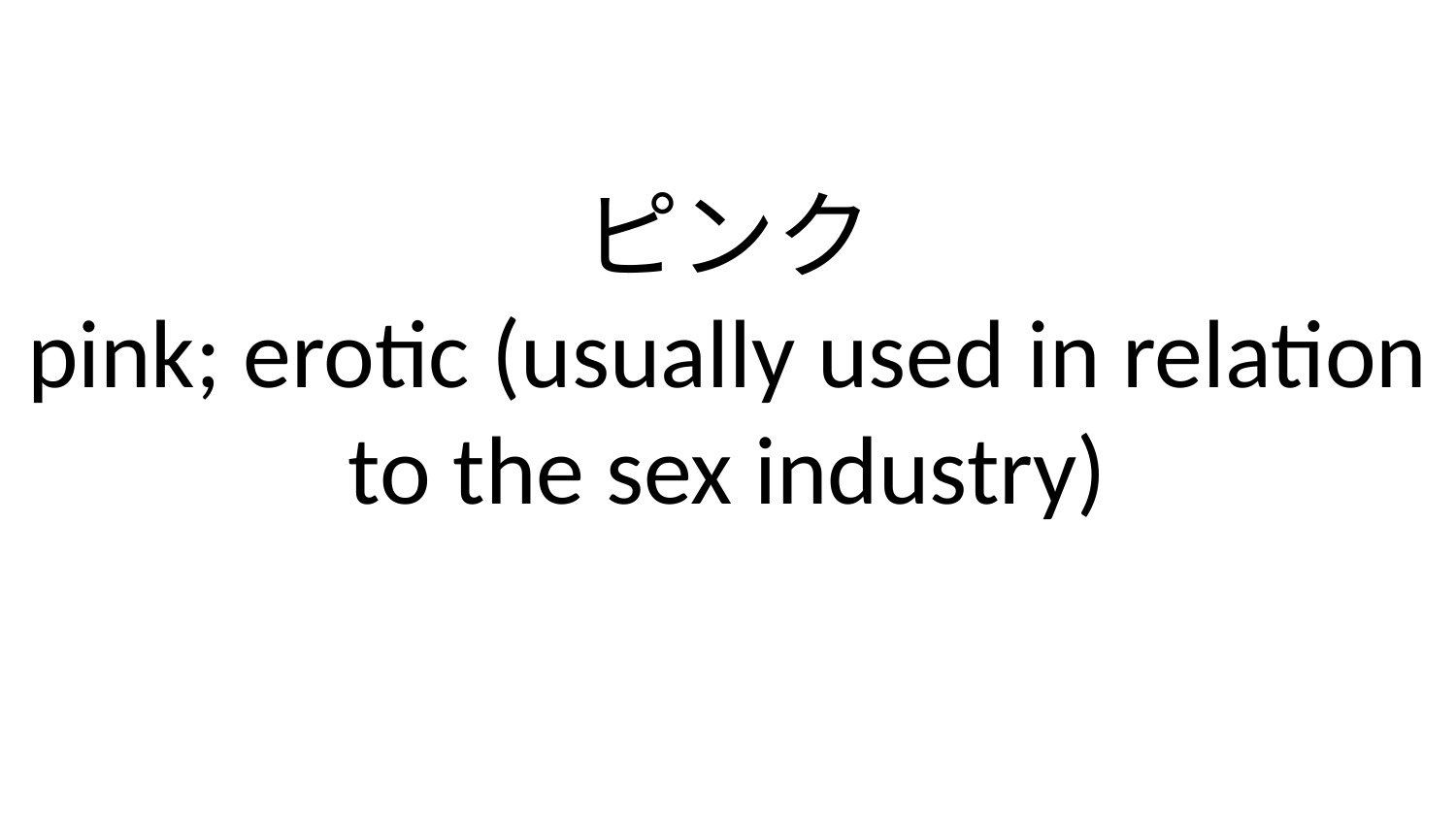

ピンク
pink; erotic (usually used in relation to the sex industry)